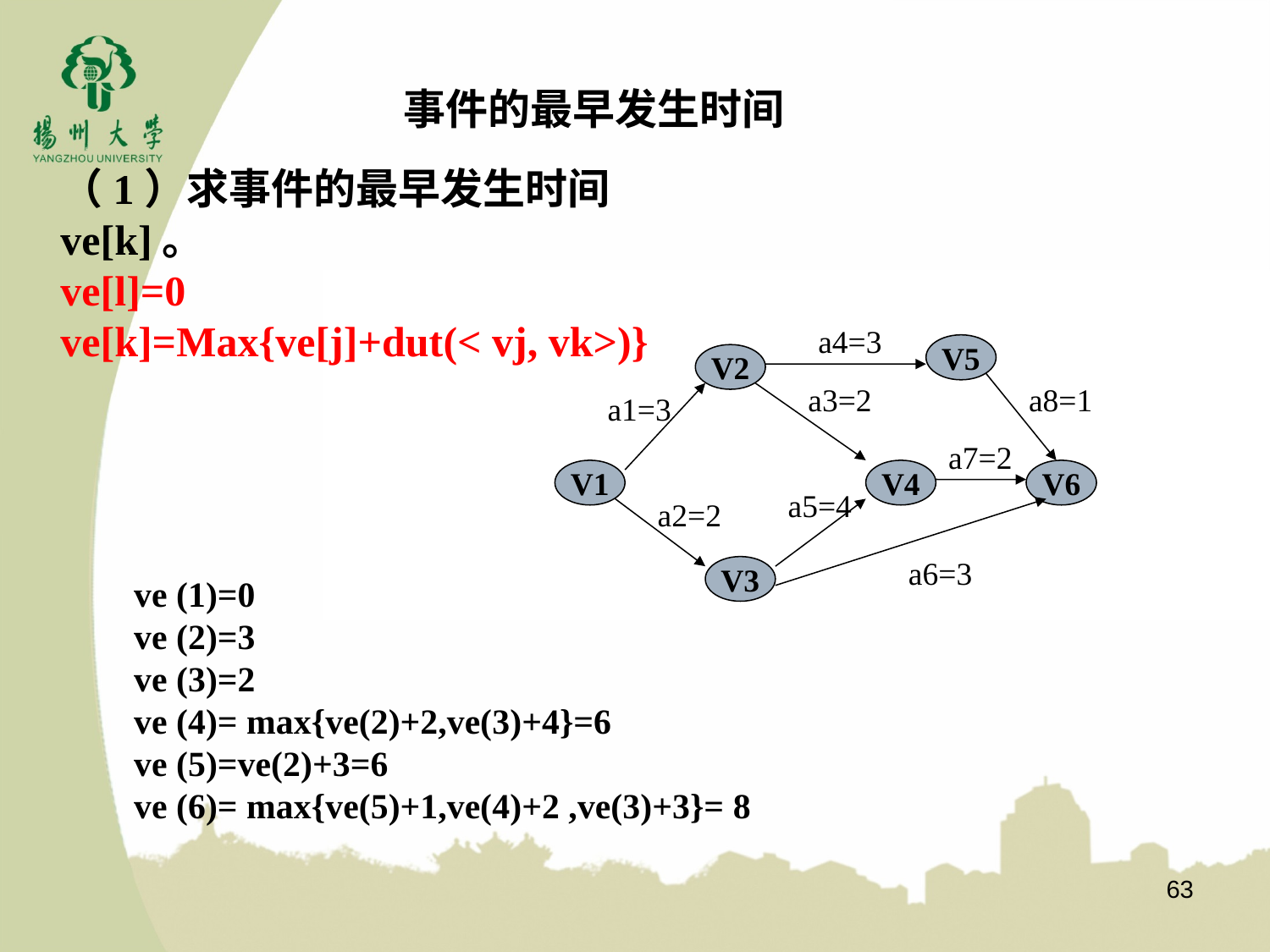

事件的最早发生时间
（1）求事件的最早发生时间ve[k]。
ve[l]=0
ve[k]=Max{ve[j]+dut(< vj, vk>)}
a4=3
V5
V2

a3=2

a8=1
a1=3

a7=2
V1
V4
V6
a5=4

a2=2

a6=3
V3
 ve (1)=0
 ve (2)=3
 ve (3)=2
 ve (4)= max{ve(2)+2,ve(3)+4}=6
 ve (5)=ve(2)+3=6
 ve (6)= max{ve(5)+1,ve(4)+2 ,ve(3)+3}= 8
63